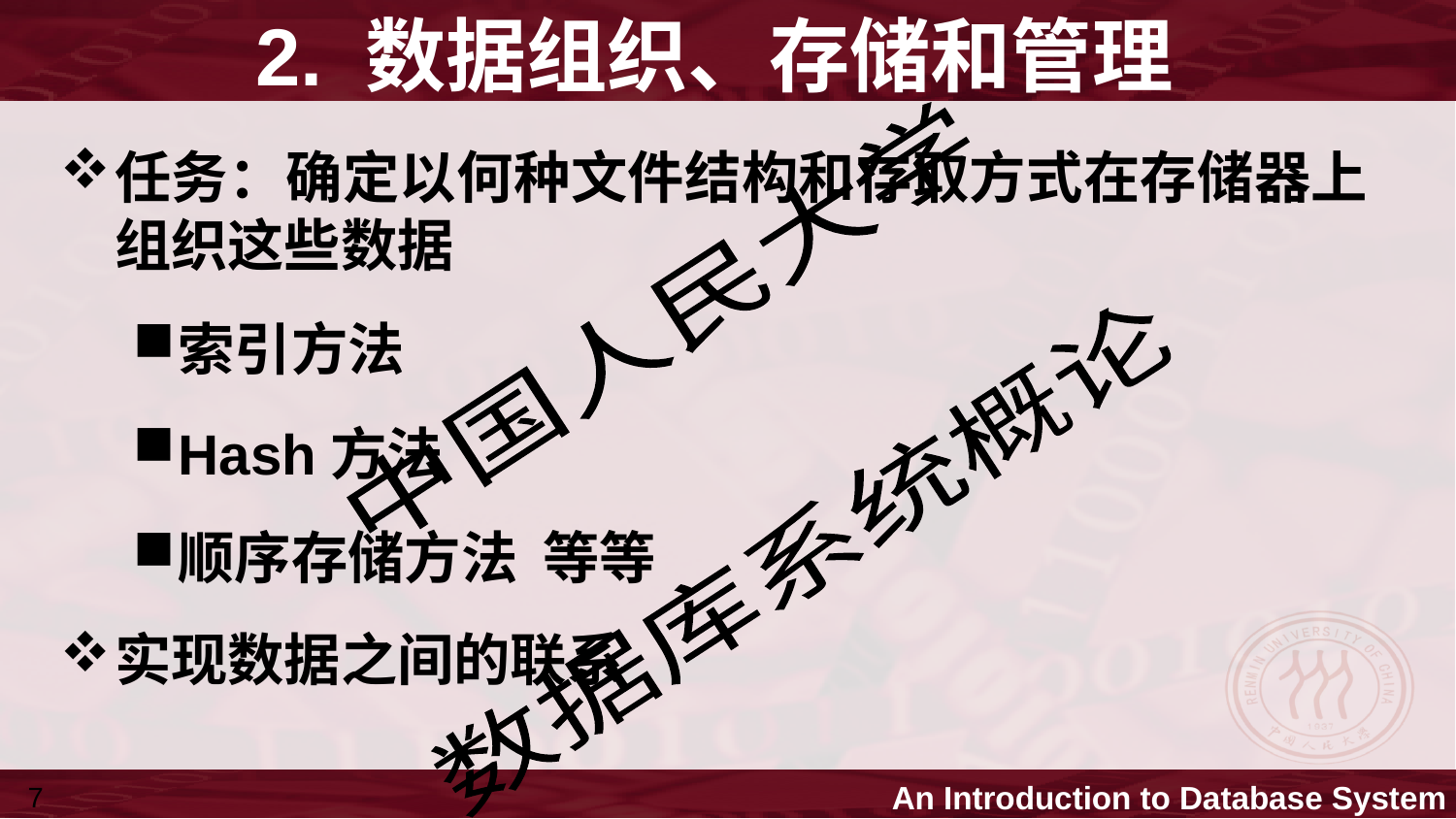

# 2. 数据组织、存储和管理
任务：确定以何种文件结构和存取方式在存储器上组织这些数据
索引方法
Hash方法
顺序存储方法  等等
实现数据之间的联系
7